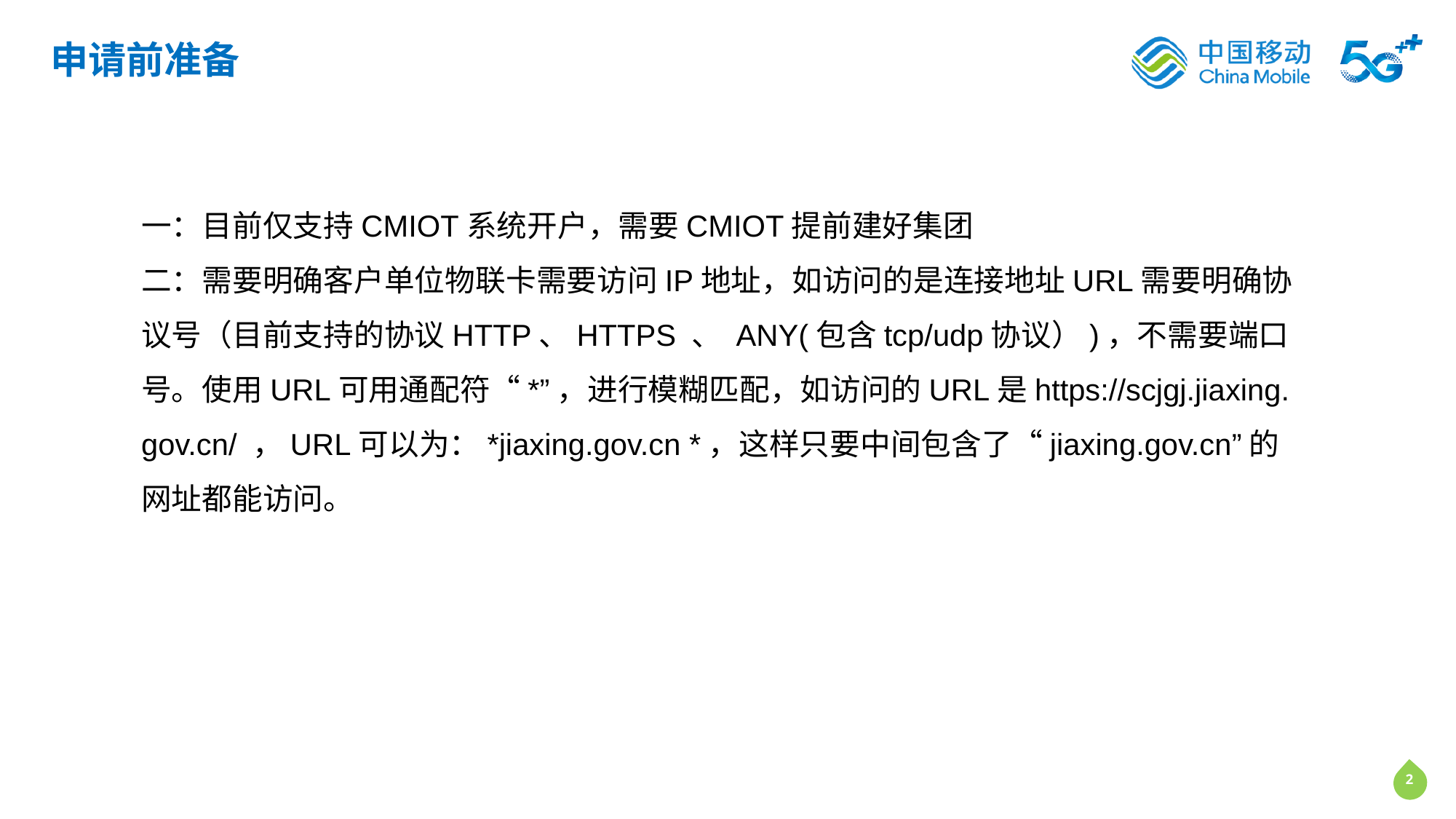

申请前准备
一：目前仅支持CMIOT系统开户，需要CMIOT提前建好集团
二：需要明确客户单位物联卡需要访问IP地址，如访问的是连接地址URL需要明确协议号（目前支持的协议HTTP、HTTPS 、 ANY(包含tcp/udp协议）)，不需要端口号。使用URL可用通配符“*”，进行模糊匹配，如访问的URL是https://scjgj.jiaxing.gov.cn/ ，URL可以为：*jiaxing.gov.cn *，这样只要中间包含了“jiaxing.gov.cn”的网址都能访问。